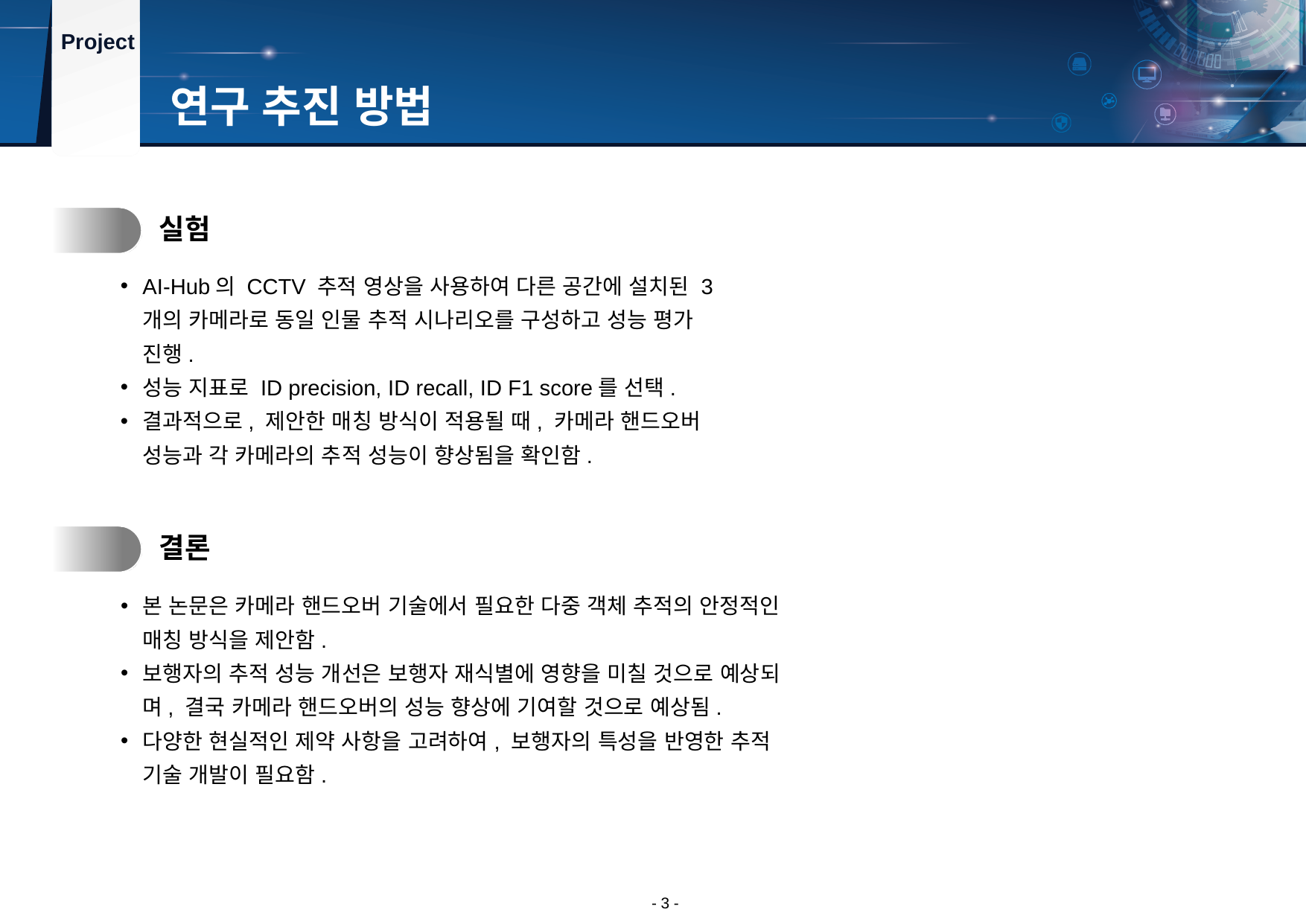

연구 추진 방법

3.
실험
AI-Hub의 CCTV 추적 영상을 사용하여 다른 공간에 설치된 3개의 카메라로 동일 인물 추적 시나리오를 구성하고 성능 평가 진행.
성능 지표로 ID precision, ID recall, ID F1 score를 선택.
결과적으로, 제안한 매칭 방식이 적용될 때, 카메라 핸드오버 성능과 각 카메라의 추적 성능이 향상됨을 확인함.

4.
결론
본 논문은 카메라 핸드오버 기술에서 필요한 다중 객체 추적의 안정적인 매칭 방식을 제안함.
보행자의 추적 성능 개선은 보행자 재식별에 영향을 미칠 것으로 예상되며, 결국 카메라 핸드오버의 성능 향상에 기여할 것으로 예상됨.
다양한 현실적인 제약 사항을 고려하여, 보행자의 특성을 반영한 추적 기술 개발이 필요함.
- 3 -